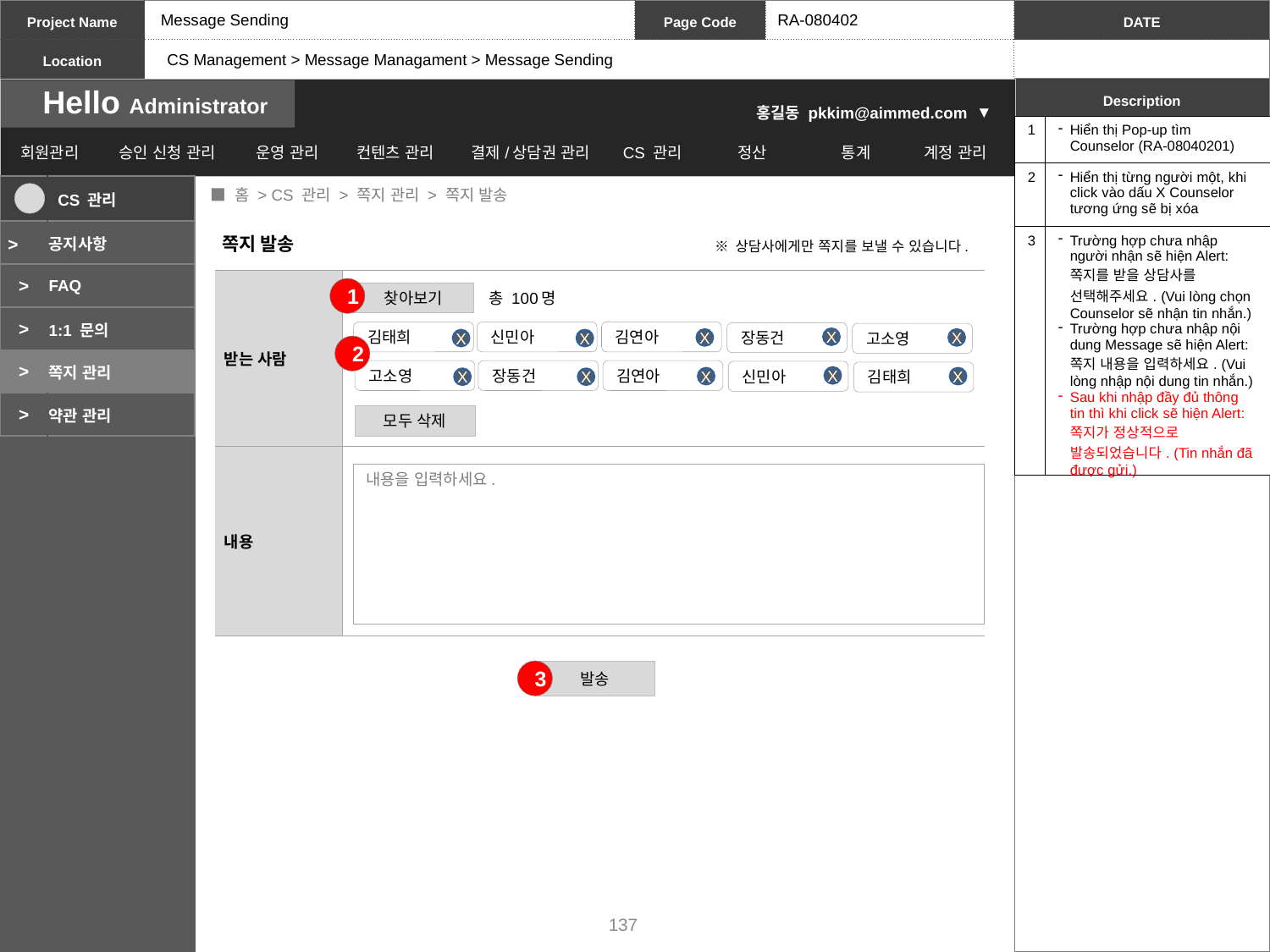

Message Sending
RA-080402
CS Management > Message Managament > Message Sending
| 1 | Hiển thị Pop-up tìm Counselor (RA-08040201) |
| --- | --- |
| 2 | Hiển thị từng người một, khi click vào dấu X Counselor tương ứng sẽ bị xóa |
| 3 | Trường hợp chưa nhập người nhận sẽ hiện Alert: 쪽지를 받을 상담사를 선택해주세요. (Vui lòng chọn Counselor sẽ nhận tin nhắn.) Trường hợp chưa nhập nội dung Message sẽ hiện Alert: 쪽지 내용을 입력하세요. (Vui lòng nhập nội dung tin nhắn.) Sau khi nhập đầy đủ thông tin thì khi click sẽ hiện Alert: 쪽지가 정상적으로 발송되었습니다. (Tin nhắn đã được gửi.) |
   ■ 홈 > CS 관리 > 쪽지 관리 > 쪽지 발송

|  | CS 관리 |
| --- | --- |
| > | 공지사항 |
| > | FAQ |
| > | 1:1 문의 |
| > | 쪽지 관리 |
| > | 약관 관리 |

쪽지 발송
※ 상담사에게만 쪽지를 보낼 수 있습니다.
| 받는 사람 |  |
| --- | --- |
| 내용 |  |
1
총 100명
찾아보기
김태희
신민아
김연아
장동건
고소영
X
X
X
X
X
2
고소영
장동건
김연아
신민아
김태희
X
X
X
X
X
모두 삭제
내용을 입력하세요.
3
발송
137